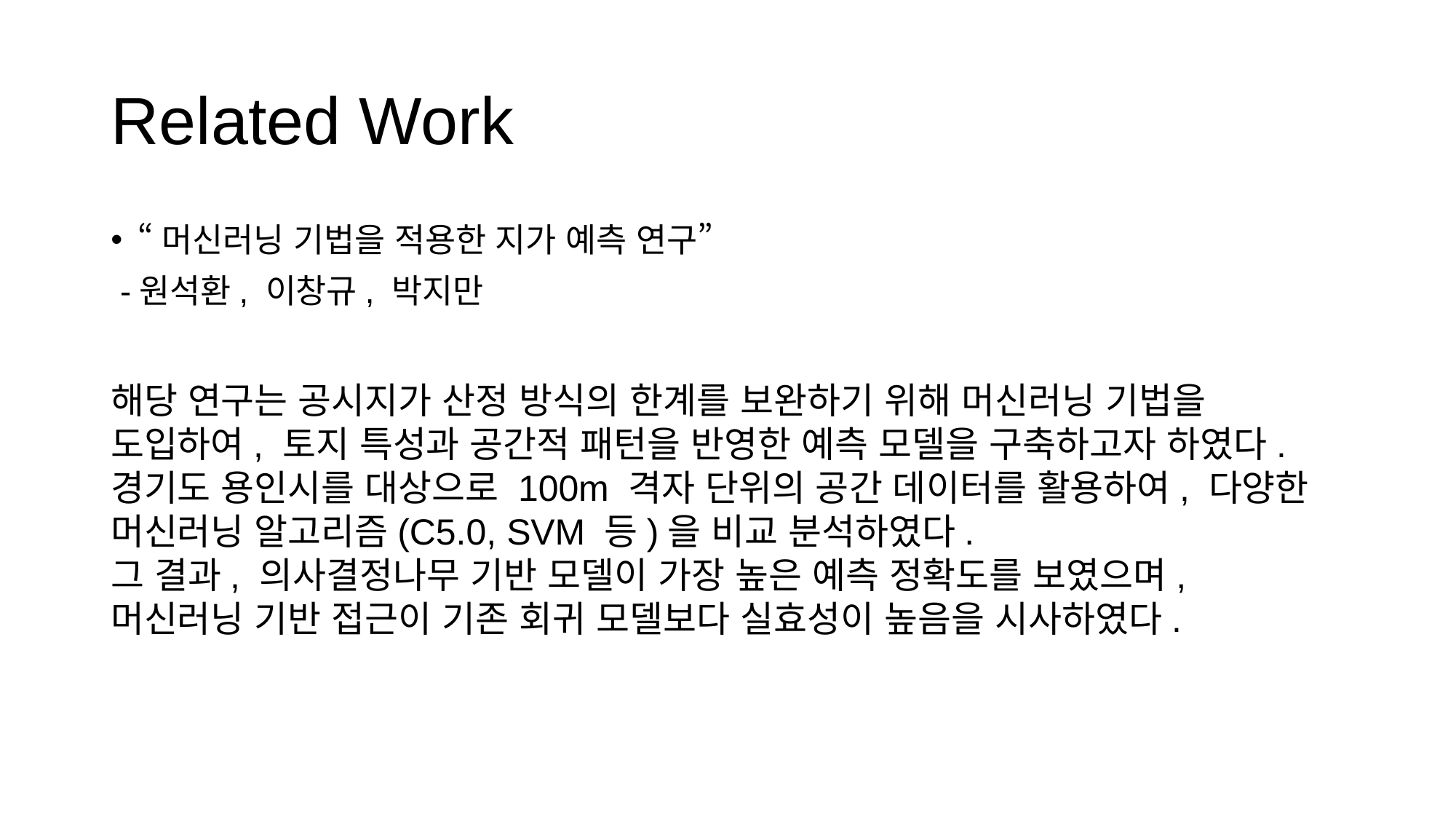

# Related Work
“머신러닝 기법을 적용한 지가 예측 연구”
 -원석환, 이창규, 박지만
해당 연구는 공시지가 산정 방식의 한계를 보완하기 위해 머신러닝 기법을 도입하여, 토지 특성과 공간적 패턴을 반영한 예측 모델을 구축하고자 하였다.
경기도 용인시를 대상으로 100m 격자 단위의 공간 데이터를 활용하여, 다양한 머신러닝 알고리즘(C5.0, SVM 등)을 비교 분석하였다.
그 결과, 의사결정나무 기반 모델이 가장 높은 예측 정확도를 보였으며,
머신러닝 기반 접근이 기존 회귀 모델보다 실효성이 높음을 시사하였다.